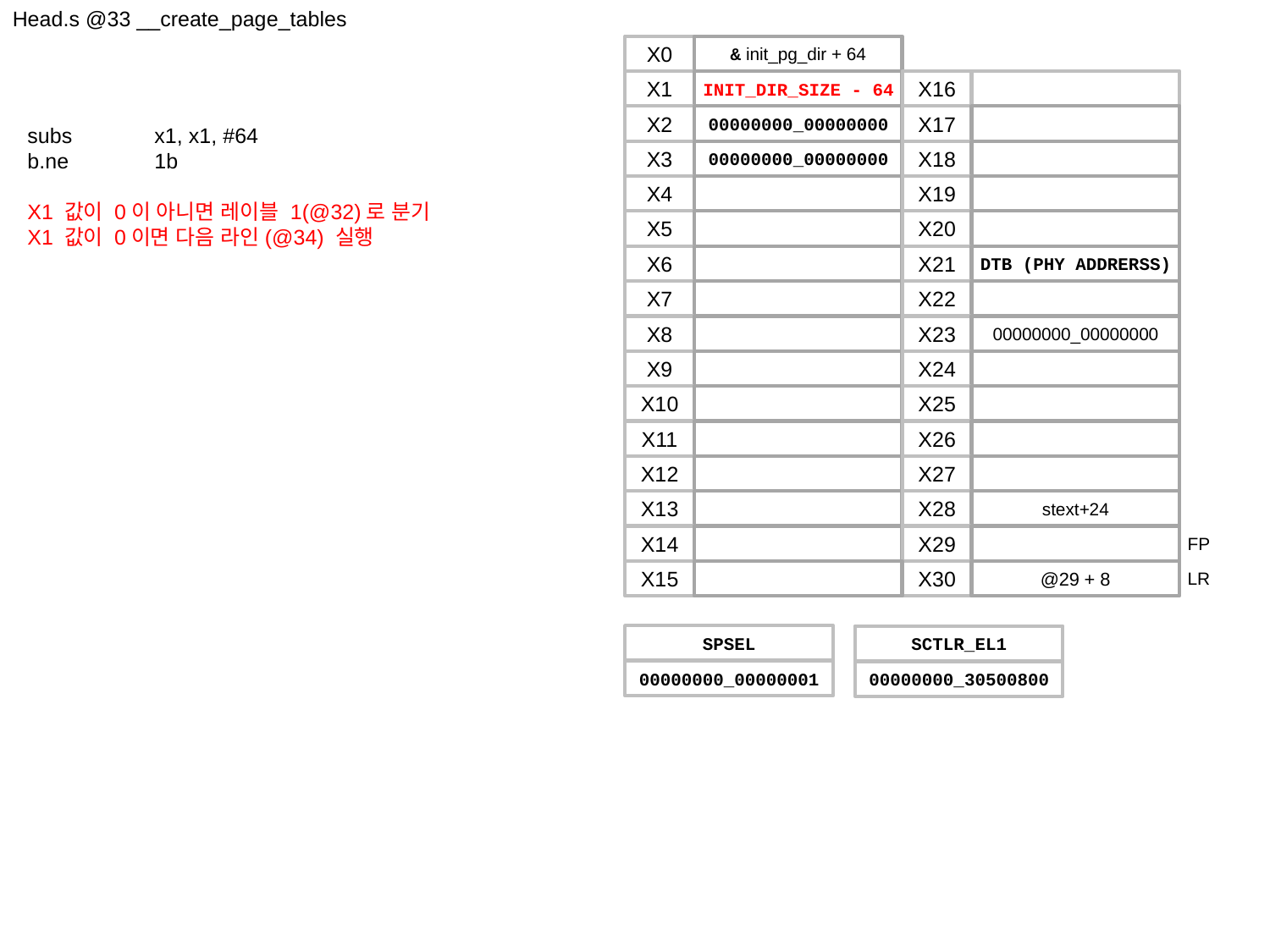

Head.s @33 __create_page_tables
X0
& init_pg_dir + 64
X1
INIT_DIR_SIZE - 64
X16

X2
00000000_00000000
X17

X3
00000000_00000000
X18

X4

X19

X5

X20

X6

X21
DTB (PHY ADDRERSS)
X7

X22

X8

X23
00000000_00000000
X9

X24

X10

X25

X11

X26

X12

X27

X13

X28
stext+24
X14

X29

FP
X15

X30
@29 + 8
LR
subs	x1, x1, #64
b.ne	1b

X1 값이 0이 아니면 레이블 1(@32)로 분기
X1 값이 0이면 다음 라인(@34) 실행

SPSEL
00000000_00000001
SCTLR_EL1
00000000_30500800